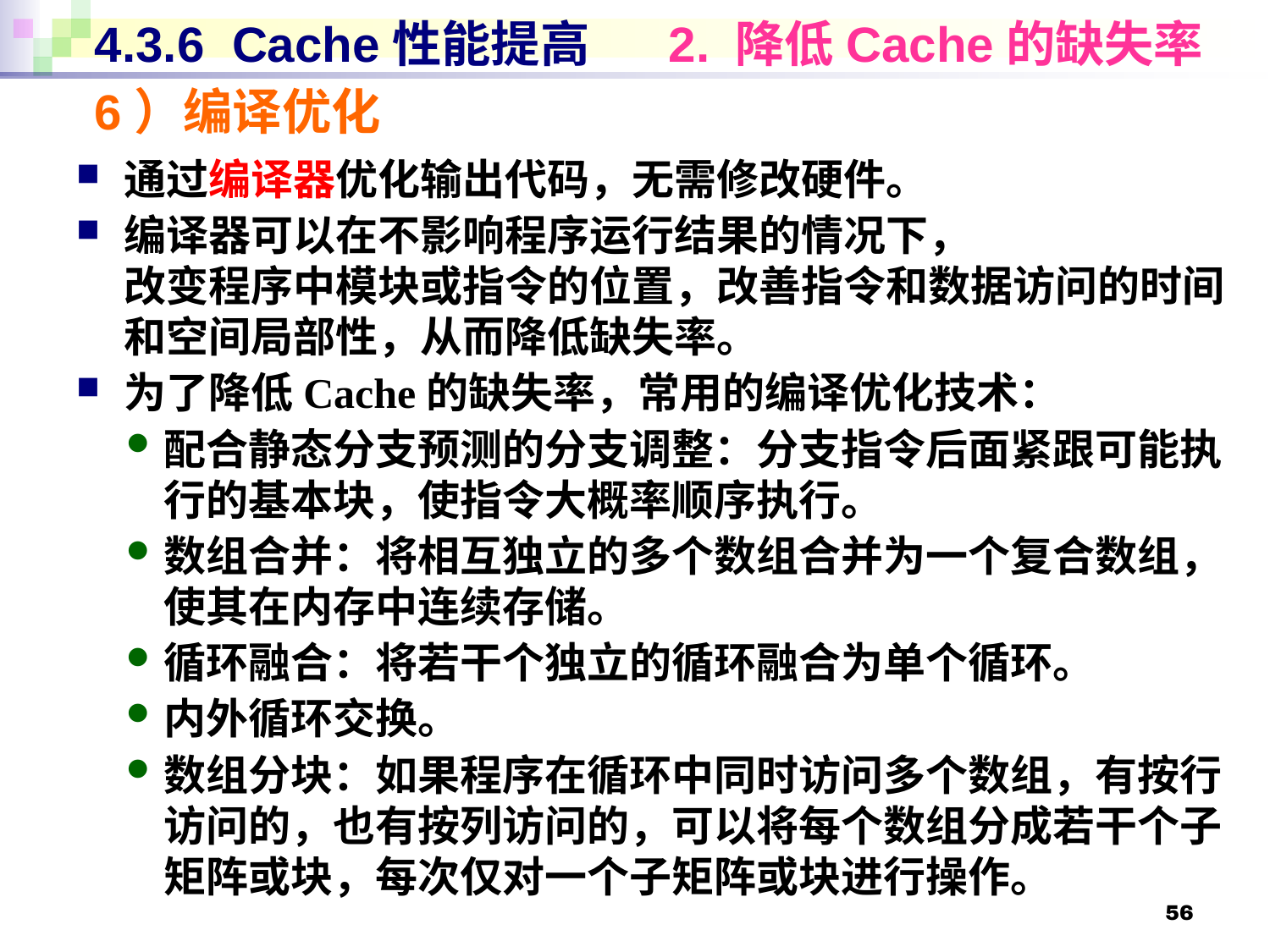

# 4.3.6  Cache性能提高      2. 降低Cache的缺失率
6）编译优化
通过编译器优化输出代码，无需修改硬件。
编译器可以在不影响程序运行结果的情况下，
改变程序中模块或指令的位置，改善指令和数据访问的时间和空间局部性，从而降低缺失率。
为了降低Cache的缺失率，常用的编译优化技术：
配合静态分支预测的分支调整：分支指令后面紧跟可能执行的基本块，使指令大概率顺序执行。
数组合并：将相互独立的多个数组合并为一个复合数组，使其在内存中连续存储。
循环融合：将若干个独立的循环融合为单个循环。
内外循环交换。
数组分块：如果程序在循环中同时访问多个数组，有按行访问的，也有按列访问的，可以将每个数组分成若干个子矩阵或块，每次仅对一个子矩阵或块进行操作。
56